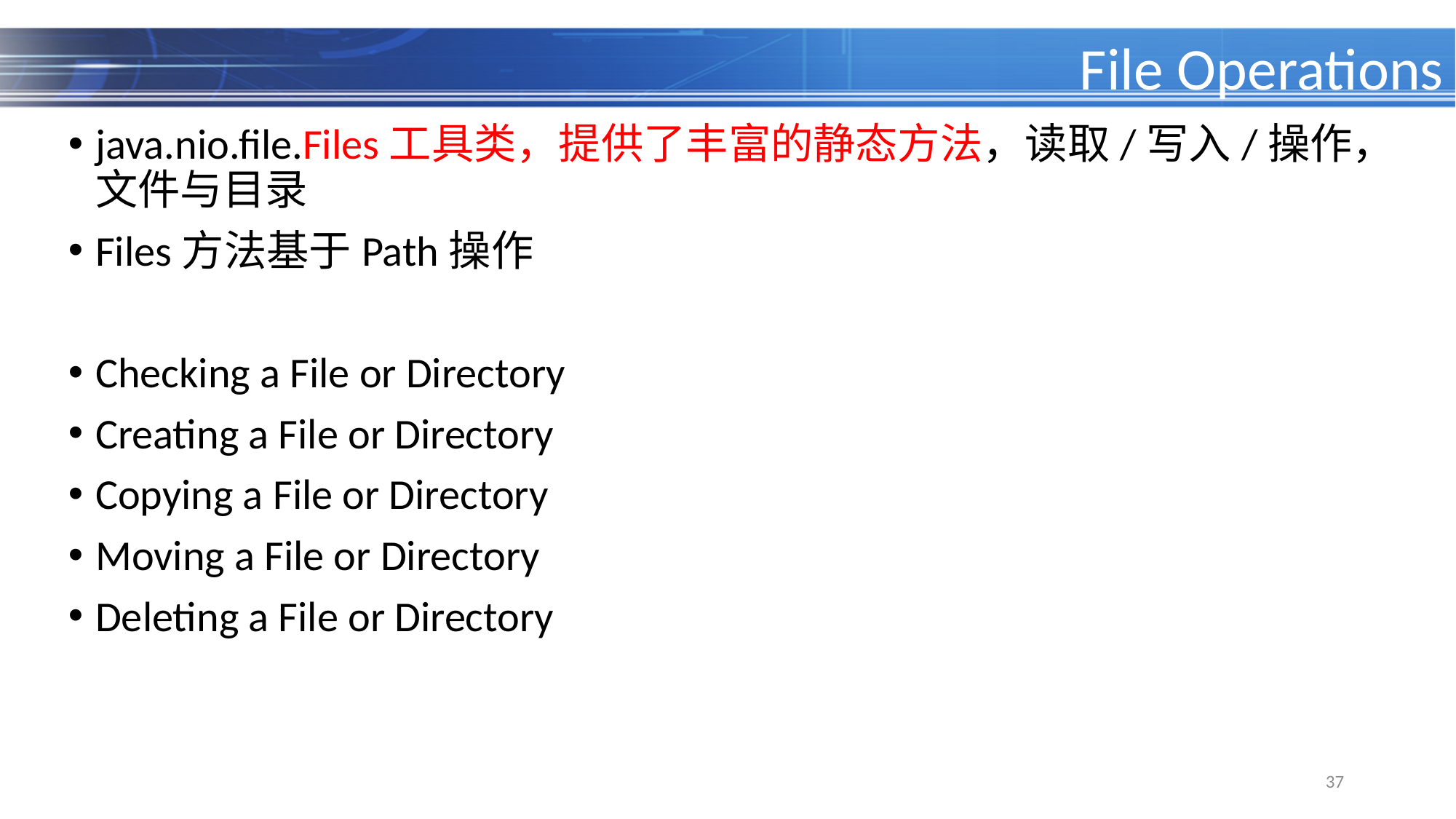

# File Operations
java.nio.file.Files工具类，提供了丰富的静态方法，读取/写入/操作，文件与目录
Files方法基于Path操作

Checking a File or Directory
Creating a File or Directory
Copying a File or Directory
Moving a File or Directory
Deleting a File or Directory

37